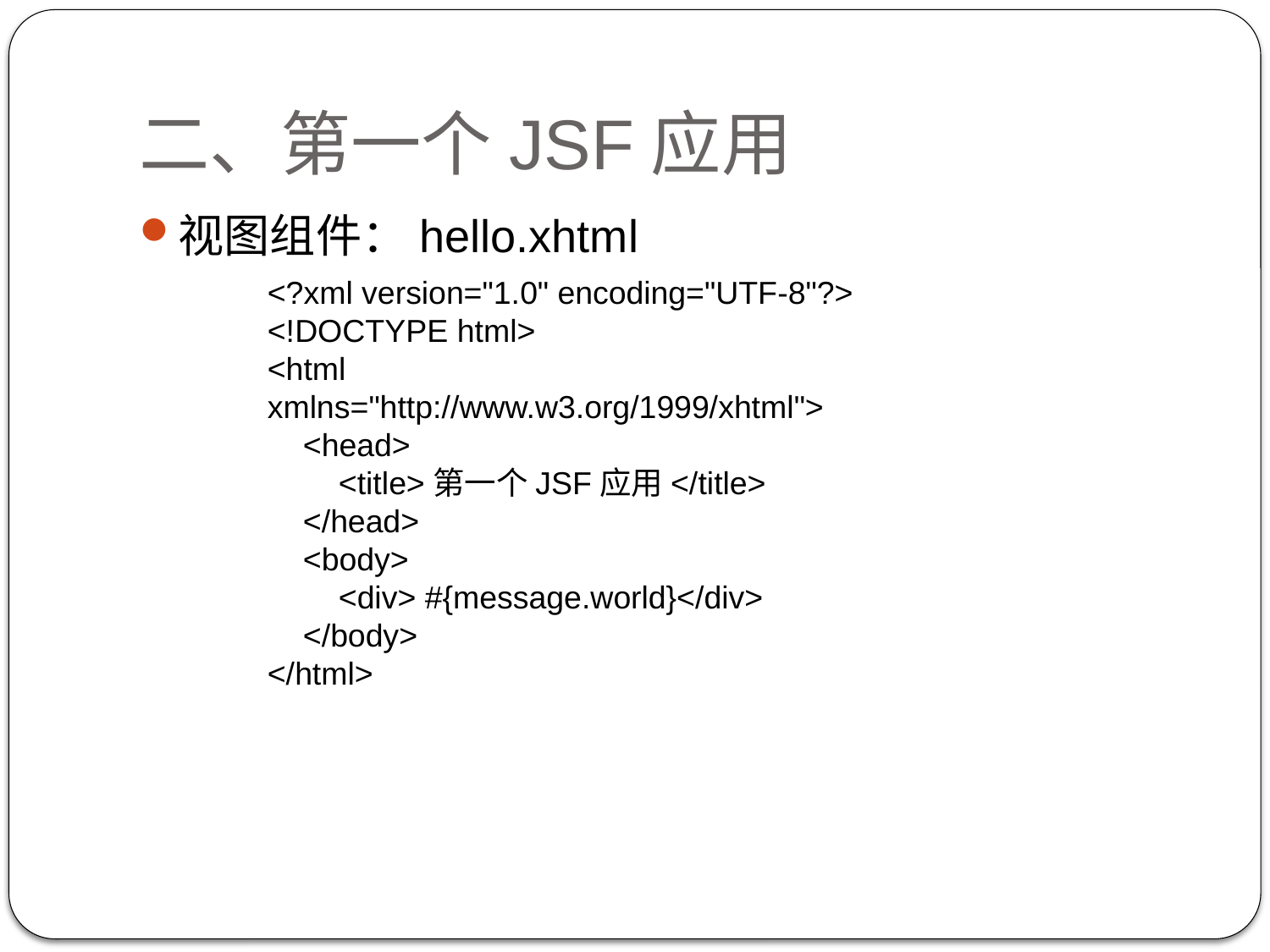

# 二、第一个JSF应用
视图组件：hello.xhtml
<?xml version="1.0" encoding="UTF-8"?>
<!DOCTYPE html>
<html xmlns="http://www.w3.org/1999/xhtml">
    <head>
        <title>第一个JSF应用</title>
    </head>
    <body>
        <div> #{message.world}</div>
    </body>
</html>